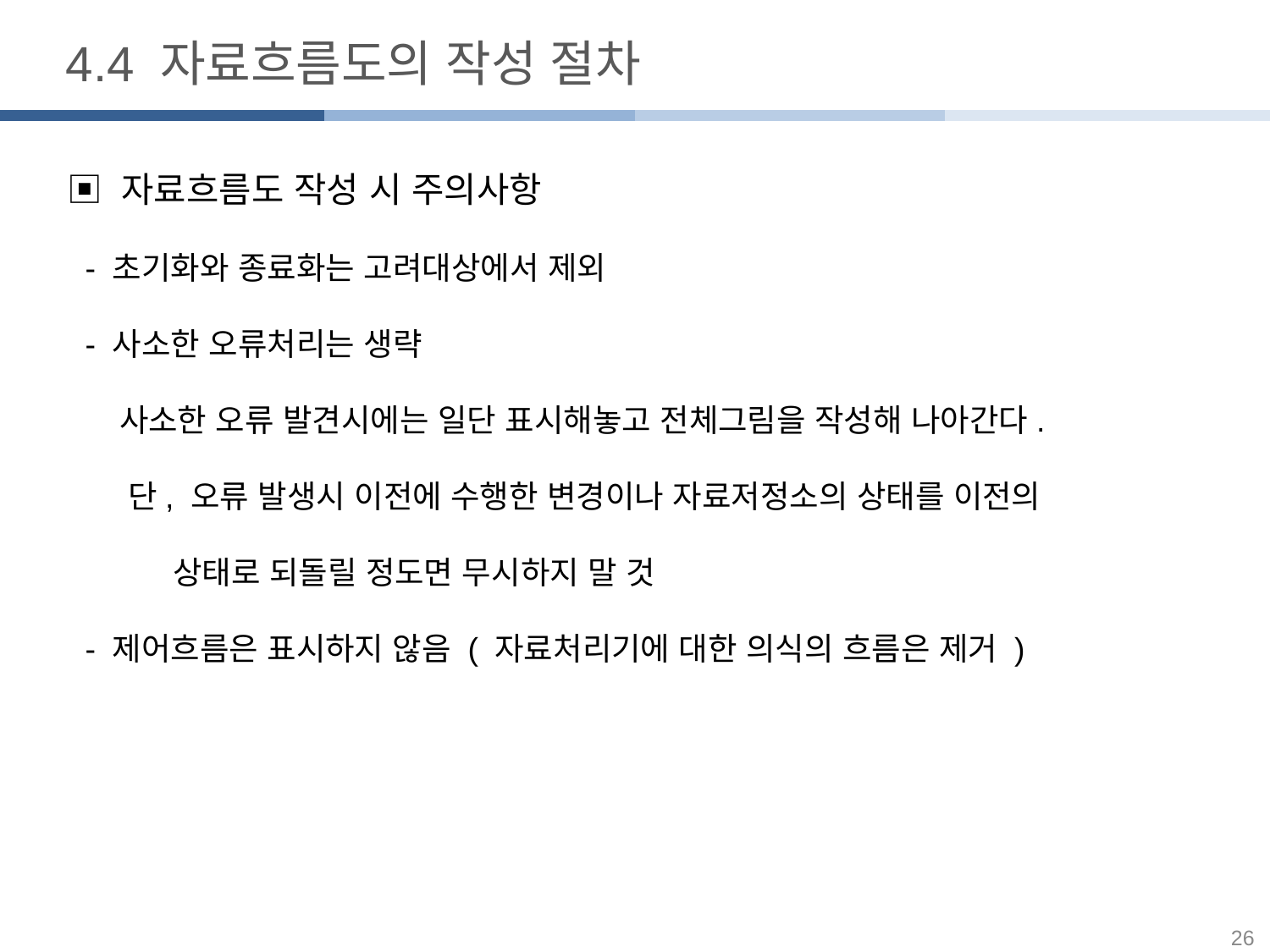

4.4 자료흐름도의 작성 절차
▣ 자료흐름도 작성 시 주의사항
  - 초기화와 종료화는 고려대상에서 제외
  - 사소한 오류처리는 생략
     사소한 오류 발견시에는 일단 표시해놓고 전체그림을 작성해 나아간다.
      단, 오류 발생시 이전에 수행한 변경이나 자료저정소의 상태를 이전의
           상태로 되돌릴 정도면 무시하지 말 것
  - 제어흐름은 표시하지 않음 ( 자료처리기에 대한 의식의 흐름은 제거 )

26